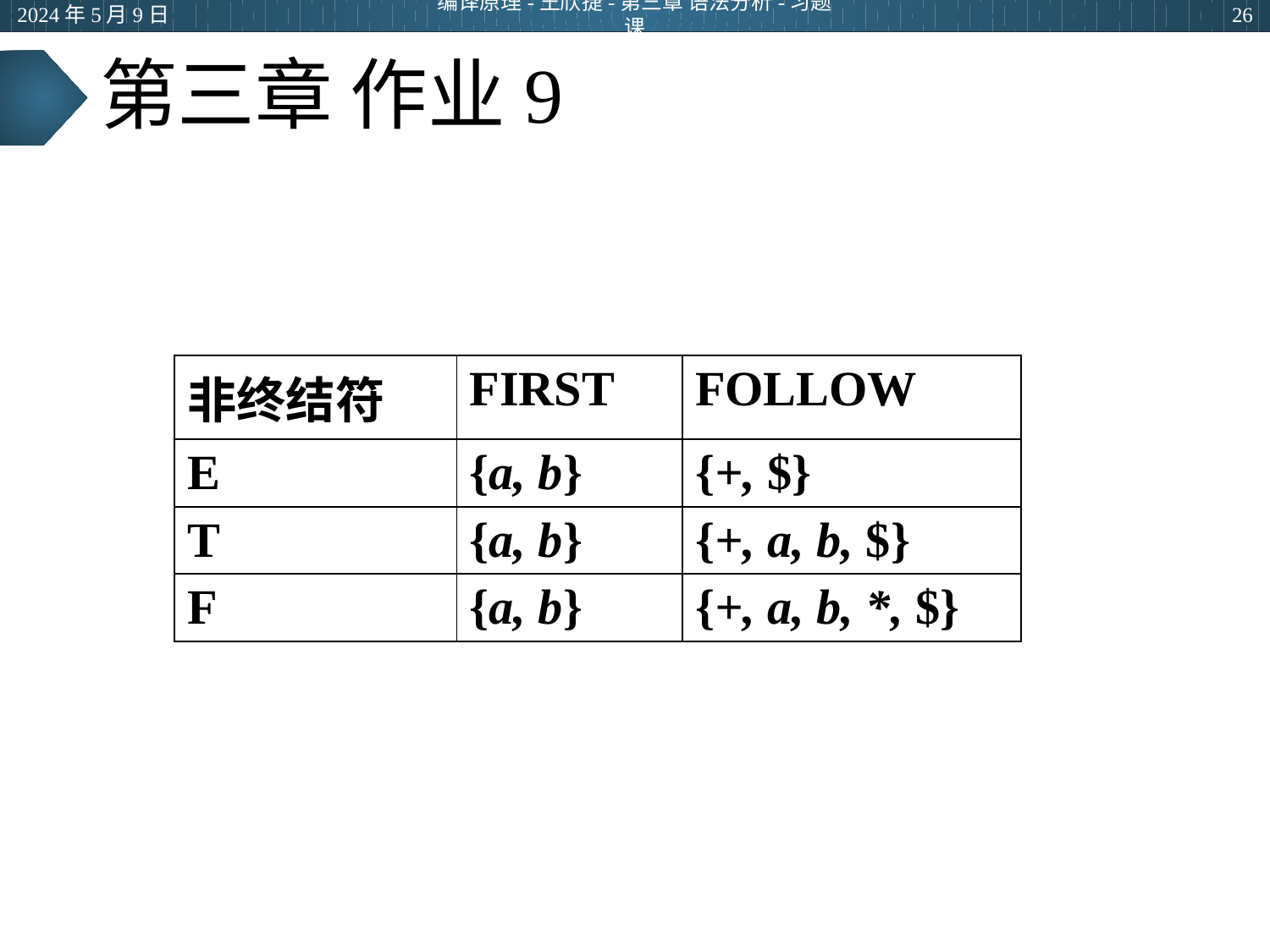

2024年5月9日
编译原理-王欣捷-第三章 语法分析-习题课
26
# 第三章 作业9
| 非终结符 | FIRST | FOLLOW |
| --- | --- | --- |
| E | {a, b} | {+, $} |
| T | {a, b} | {+, a, b, $} |
| F | {a, b} | {+, a, b, \*, $} |